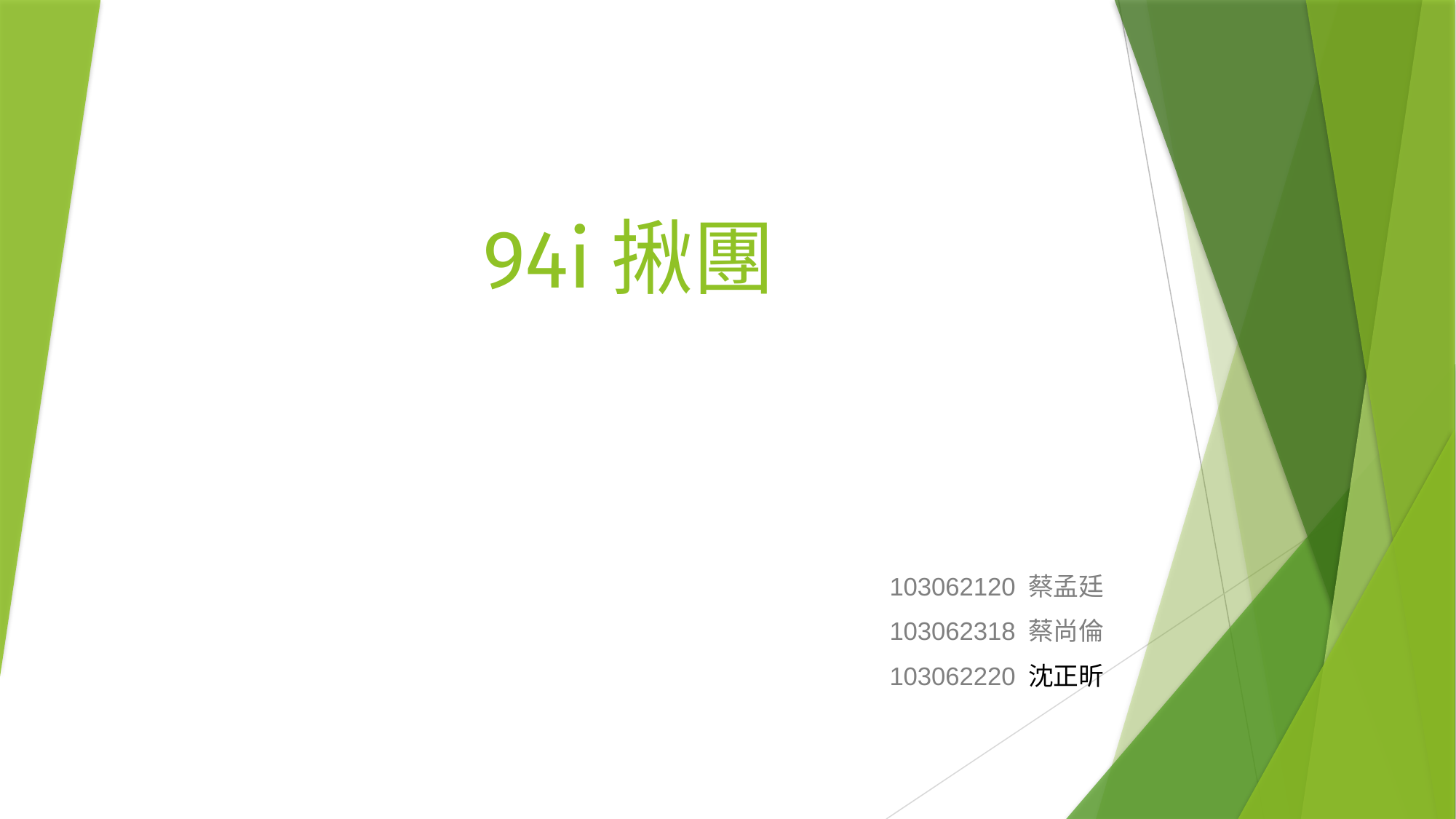

# 94i揪團
103062120 蔡孟廷
103062318 蔡尚倫
103062220 沈正昕